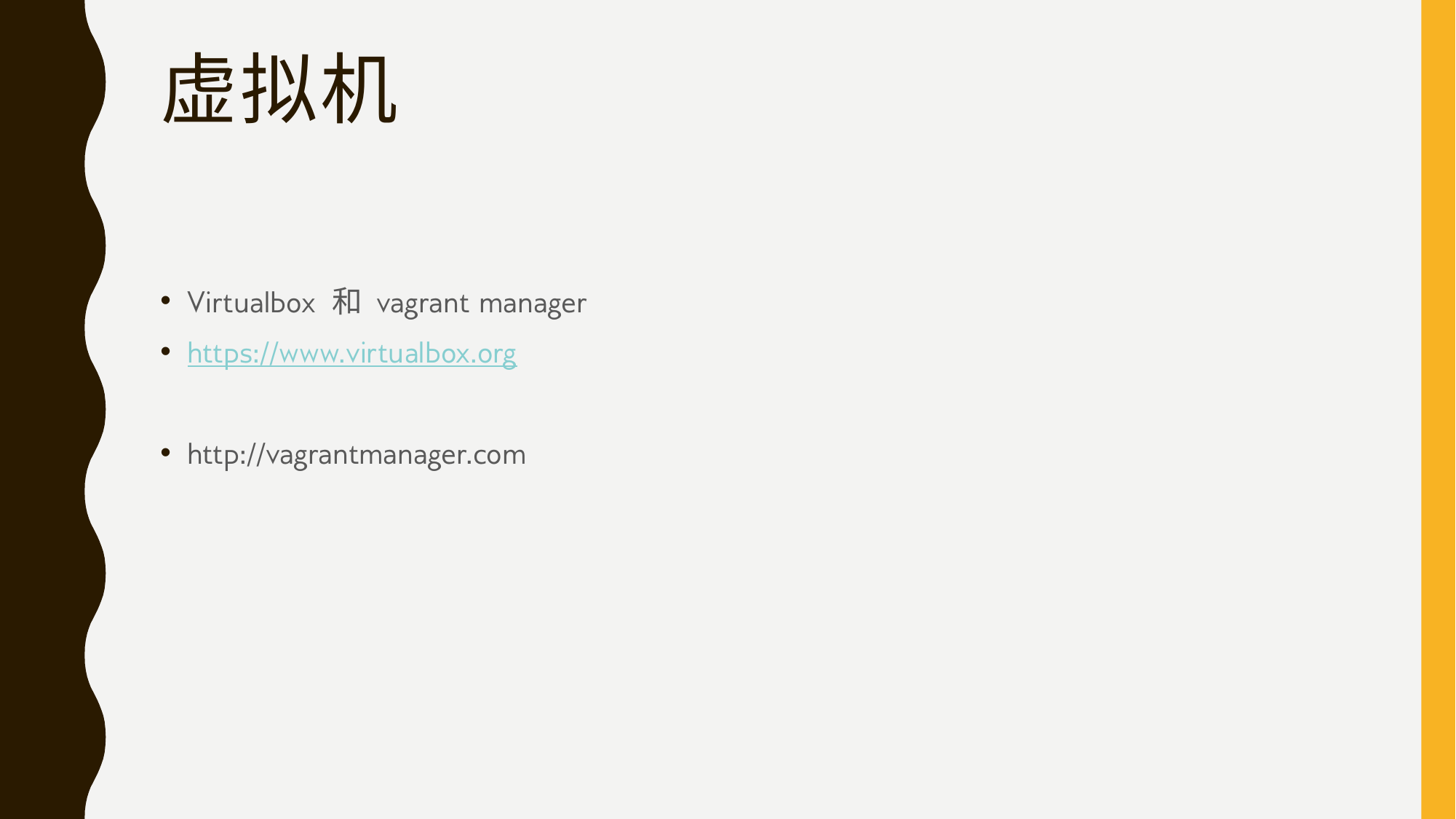

# 虚拟机
Virtualbox 和 vagrant manager
https://www.virtualbox.org

http://vagrantmanager.com